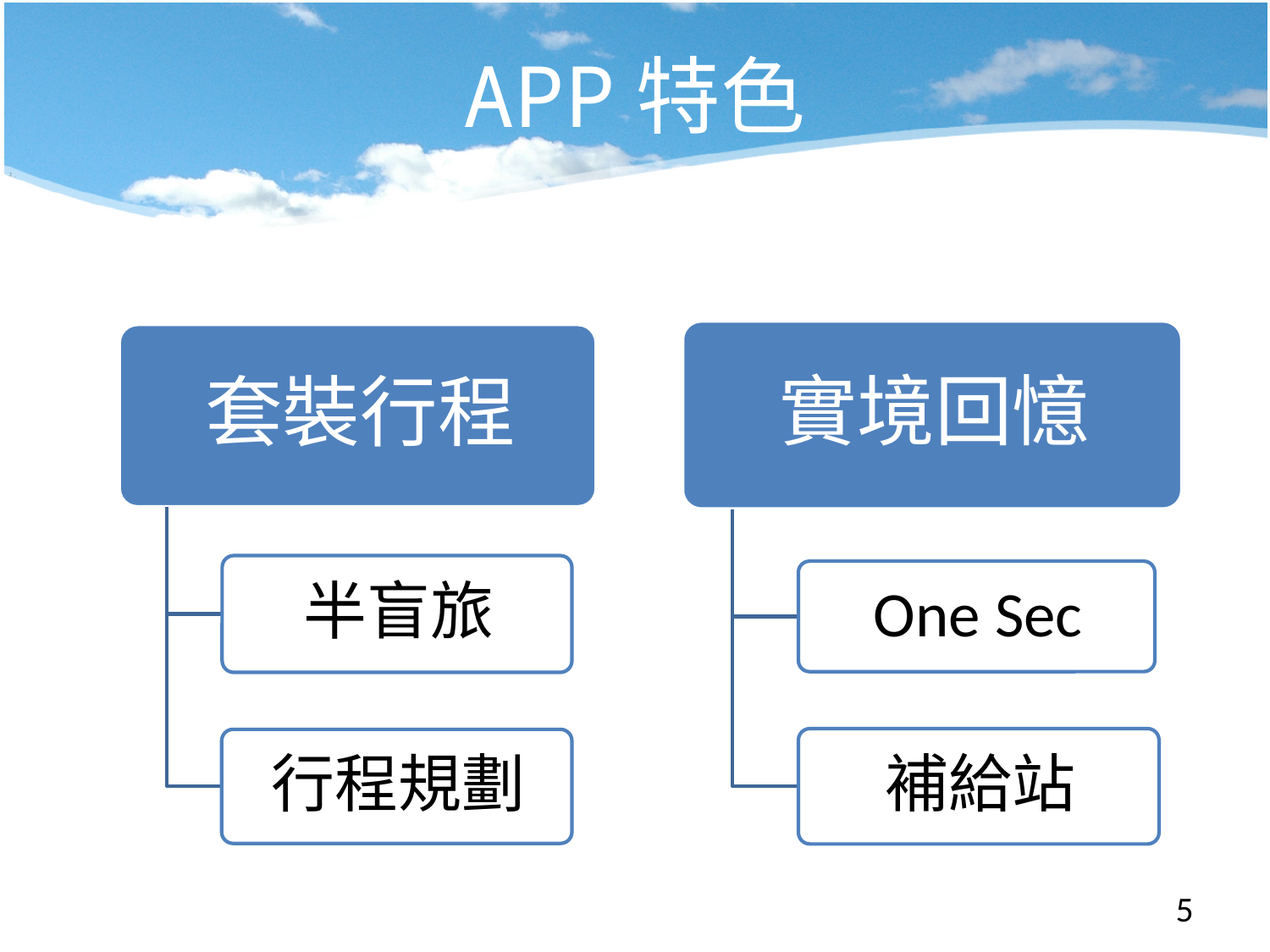

# APP特色
套裝行程
半盲旅
行程規劃
實境回憶
One Sec
補給站
5